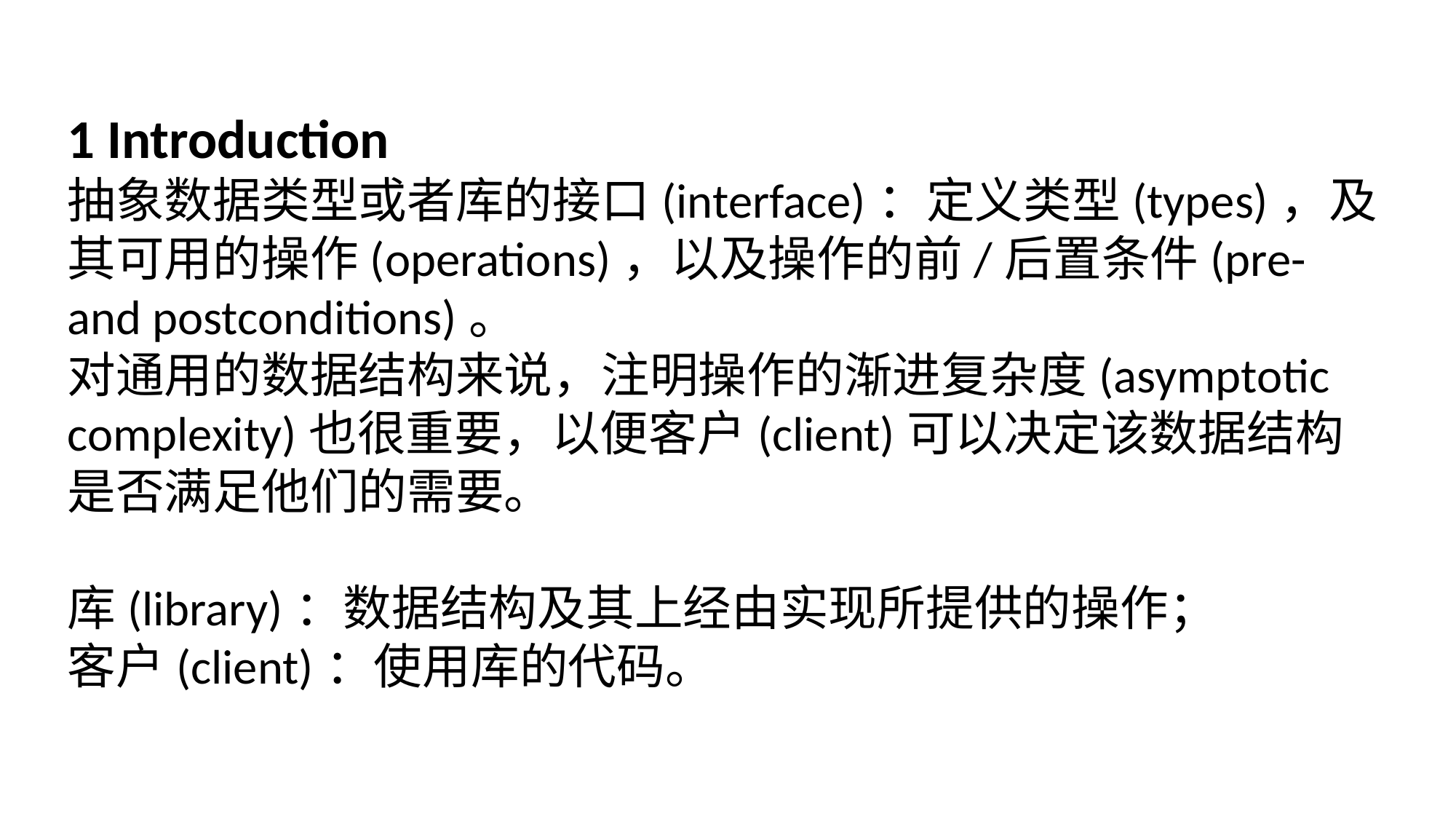

1 Introduction
抽象数据类型或者库的接口(interface)：定义类型(types)，及其可用的操作(operations)，以及操作的前/后置条件(pre- and postconditions)。
对通用的数据结构来说，注明操作的渐进复杂度(asymptotic complexity)也很重要，以便客户(client)可以决定该数据结构是否满足他们的需要。

库(library)：数据结构及其上经由实现所提供的操作；
客户(client)：使用库的代码。